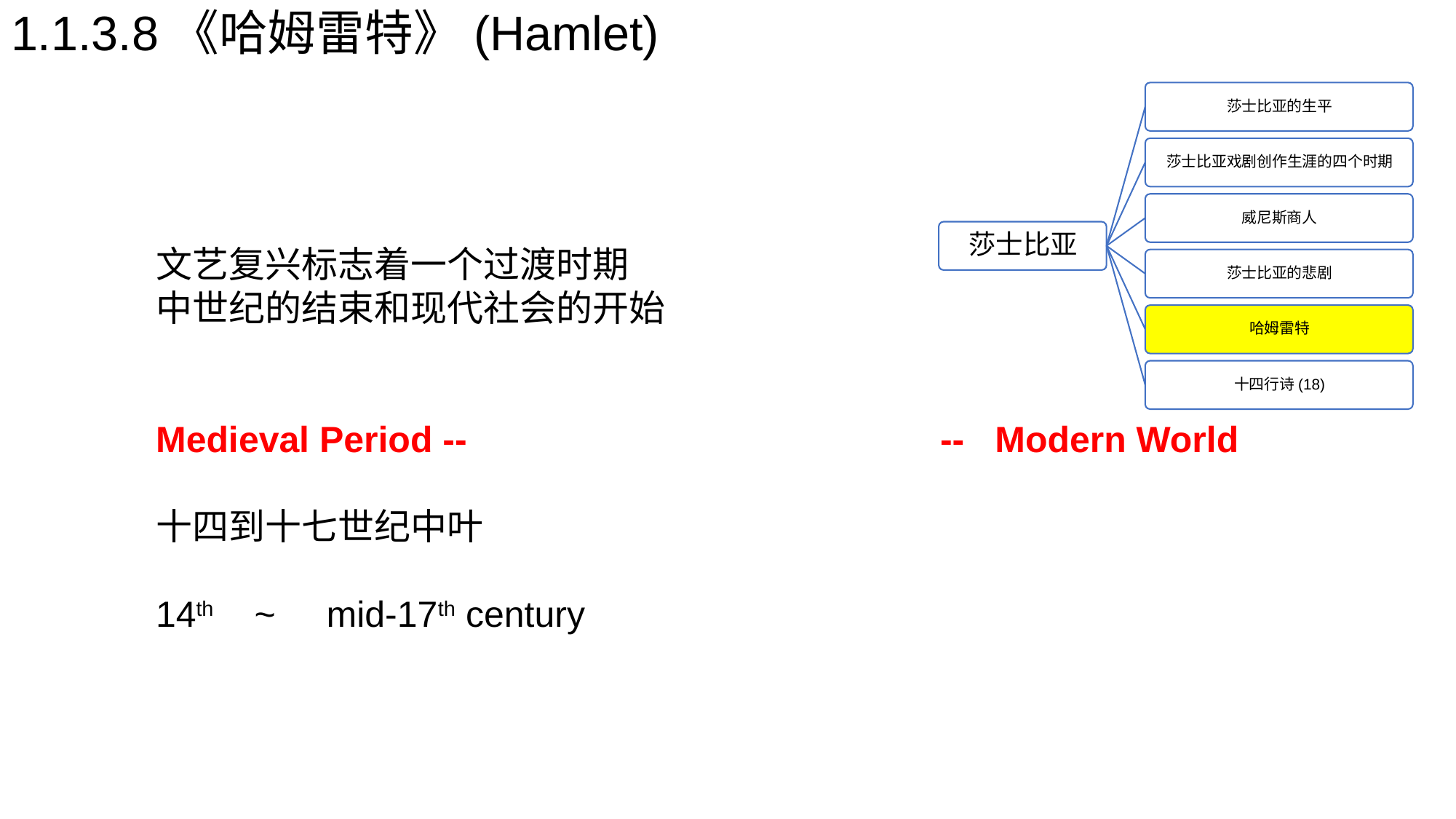

# 1.1.3.8《哈姆雷特》(Hamlet)
莎士比亚

莎士比亚的生平

莎士比亚戏剧创作生涯的四个时期

威尼斯商人

莎士比亚的悲剧

哈姆雷特

十四行诗(18)
文艺复兴标志着一个过渡时期
中世纪的结束和现代社会的开始

Medieval Period -- 					  --   Modern World

十四到十七世纪中叶

14th    ~     mid-17th century